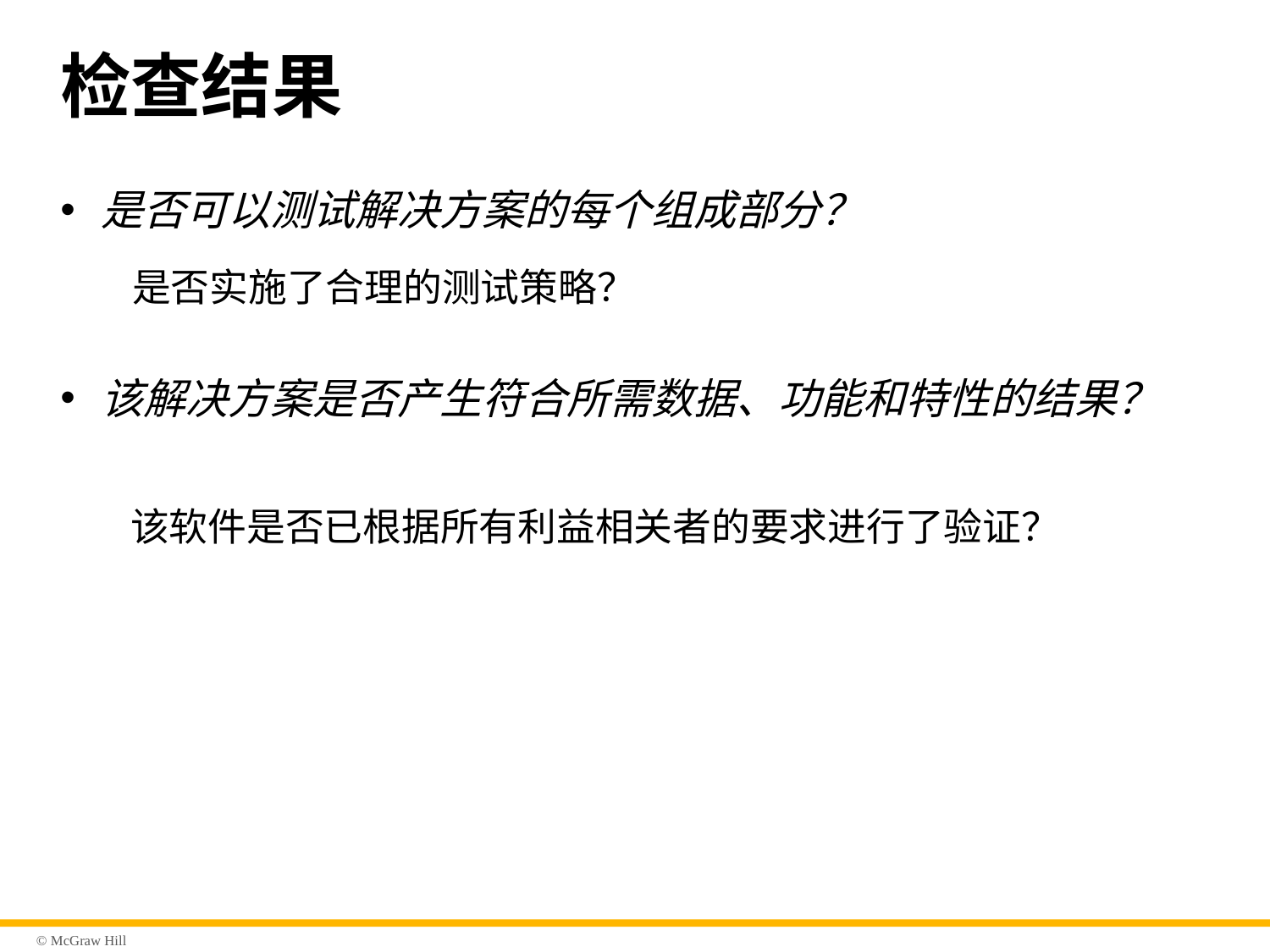

# 检查结果
是否可以测试解决方案的每个组成部分？
是否实施了合理的测试策略？
该解决方案是否产生符合所需数据、功能和特性的结果？
该软件是否已根据所有利益相关者的要求进行了验证？
18